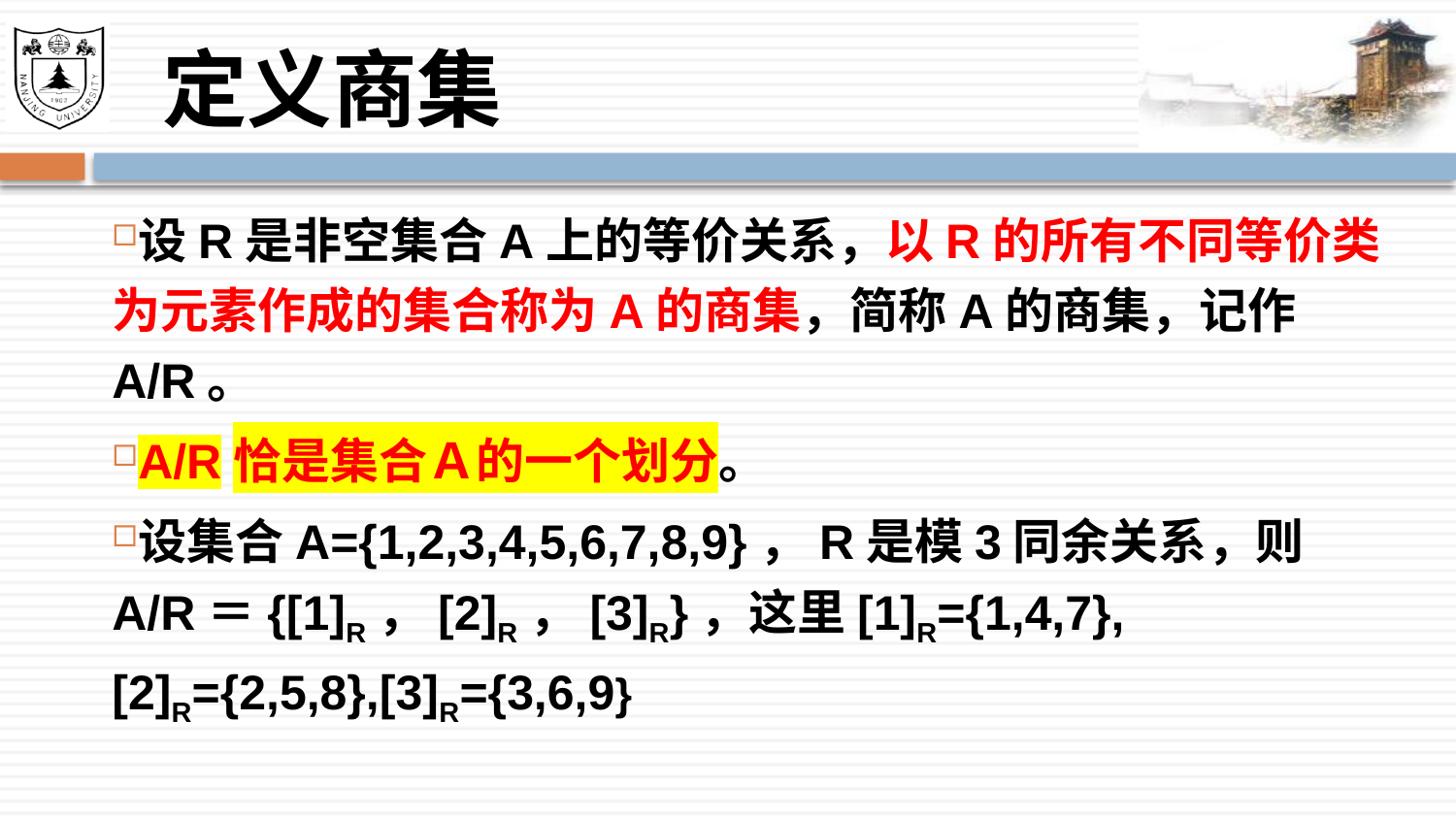

# 定义商集
设R是非空集合A上的等价关系，以R的所有不同等价类为元素作成的集合称为A的商集，简称A的商集，记作A/R。
A/R恰是集合Ａ的一个划分。
设集合A={1,2,3,4,5,6,7,8,9}，R是模3同余关系，则A/R＝{[1]R，[2]R，[3]R}，这里[1]R={1,4,7},[2]R={2,5,8},[3]R={3,6,9}